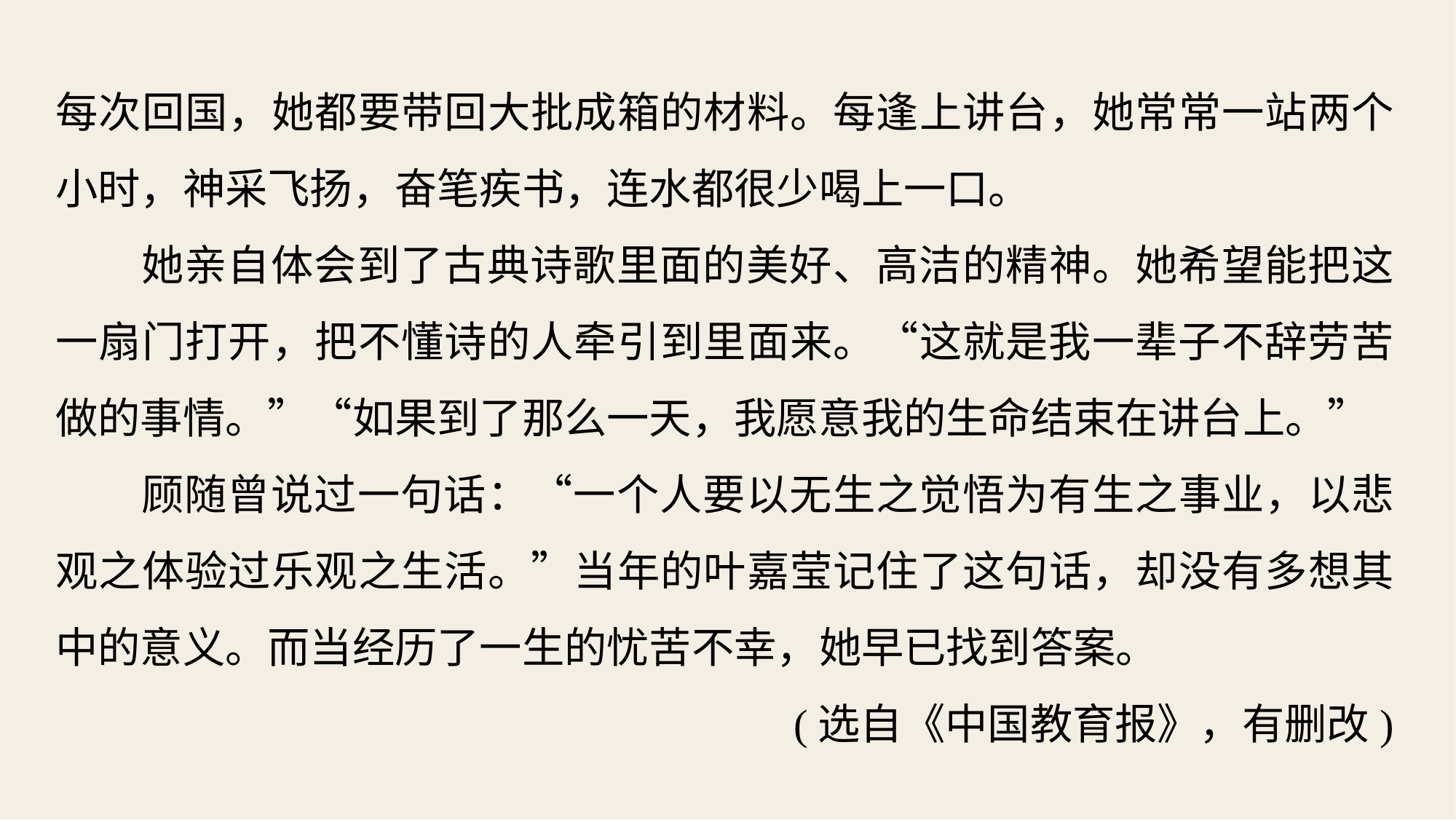

每次回国，她都要带回大批成箱的材料。每逢上讲台，她常常一站两个小时，神采飞扬，奋笔疾书，连水都很少喝上一口。
她亲自体会到了古典诗歌里面的美好、高洁的精神。她希望能把这一扇门打开，把不懂诗的人牵引到里面来。“这就是我一辈子不辞劳苦做的事情。”“如果到了那么一天，我愿意我的生命结束在讲台上。”
顾随曾说过一句话：“一个人要以无生之觉悟为有生之事业，以悲观之体验过乐观之生活。”当年的叶嘉莹记住了这句话，却没有多想其中的意义。而当经历了一生的忧苦不幸，她早已找到答案。
(选自《中国教育报》，有删改)